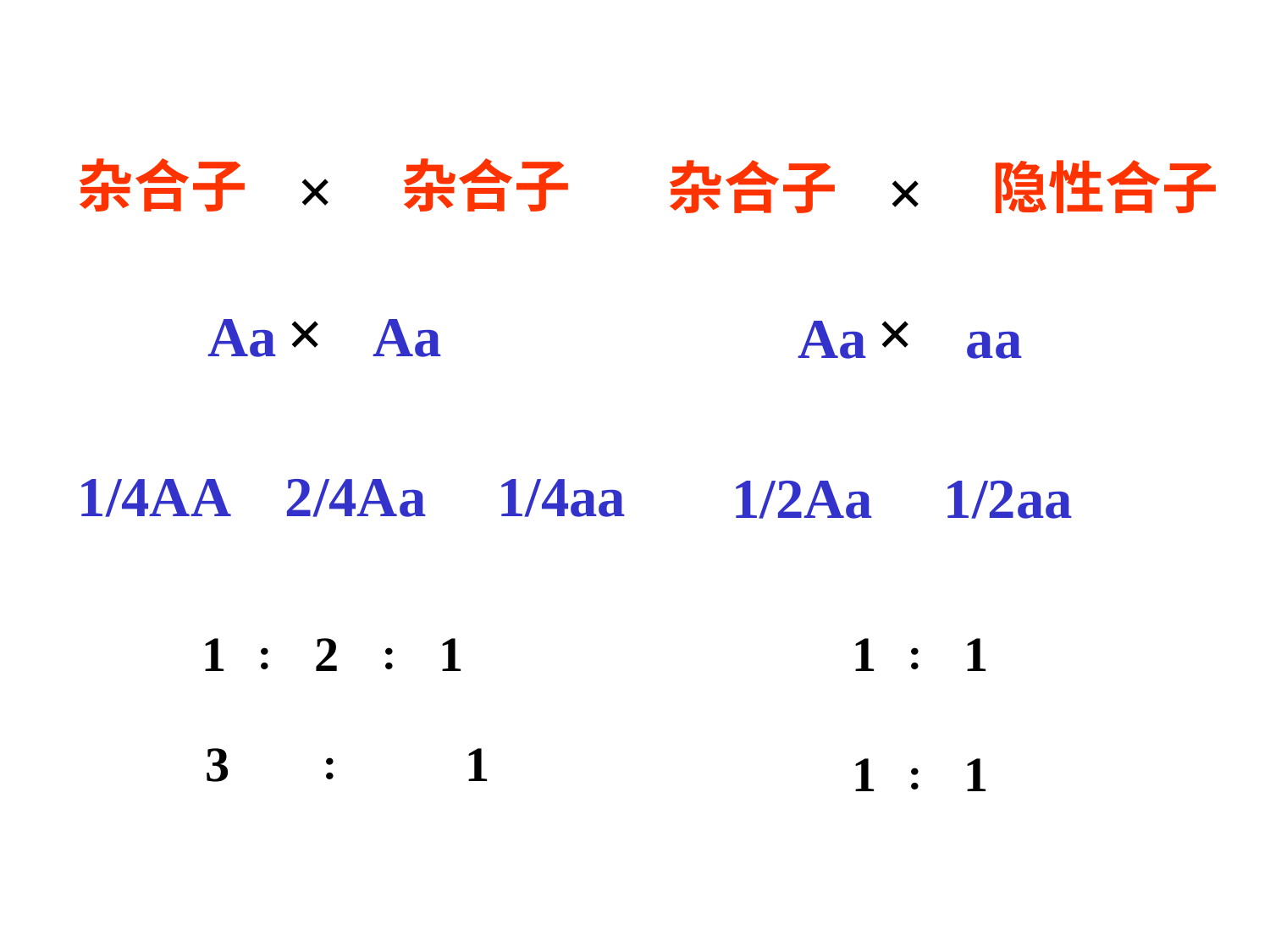

杂合子            杂合子
×
杂合子            隐性合子
×
×
×
Aa       Aa
Aa       aa
1/4AA    2/4Aa     1/4aa
 1/2Aa     1/2aa
11  ∶   2   ∶   1
11  ∶   1
13       ∶          1
11  ∶   1